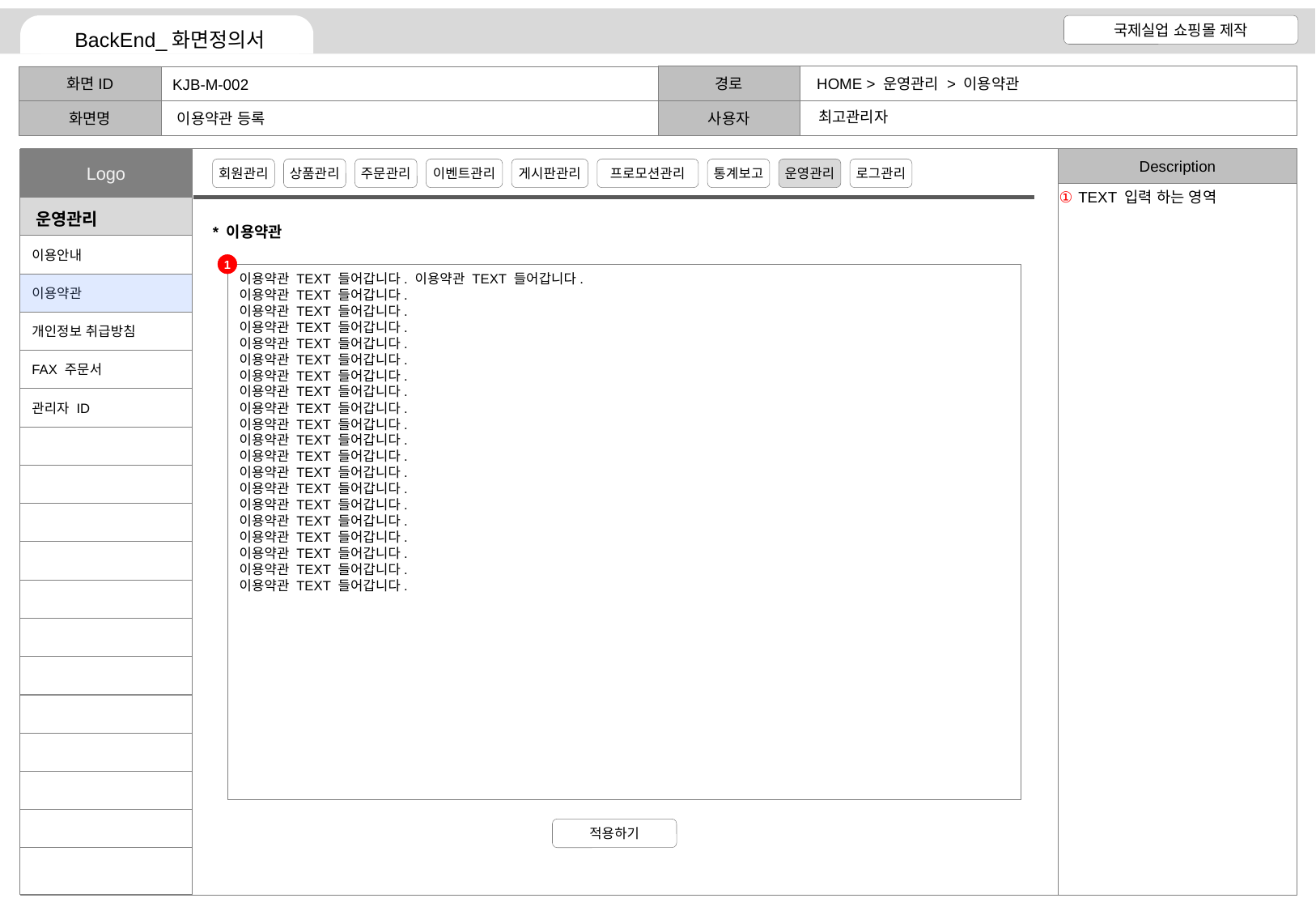

HOME > 운영관리 > 이용약관
KJB-M-002
최고관리자
이용약관 등록
TEXT 입력 하는 영역
* 이용약관
1
이용약관 TEXT 들어갑니다. 이용약관 TEXT 들어갑니다.
이용약관 TEXT 들어갑니다.
이용약관 TEXT 들어갑니다.
이용약관 TEXT 들어갑니다.
이용약관 TEXT 들어갑니다.
이용약관 TEXT 들어갑니다.
이용약관 TEXT 들어갑니다.
이용약관 TEXT 들어갑니다.
이용약관 TEXT 들어갑니다.
이용약관 TEXT 들어갑니다.
이용약관 TEXT 들어갑니다.
이용약관 TEXT 들어갑니다.
이용약관 TEXT 들어갑니다.
이용약관 TEXT 들어갑니다.
이용약관 TEXT 들어갑니다.
이용약관 TEXT 들어갑니다.
이용약관 TEXT 들어갑니다.
이용약관 TEXT 들어갑니다.
이용약관 TEXT 들어갑니다.
이용약관 TEXT 들어갑니다.

적용하기